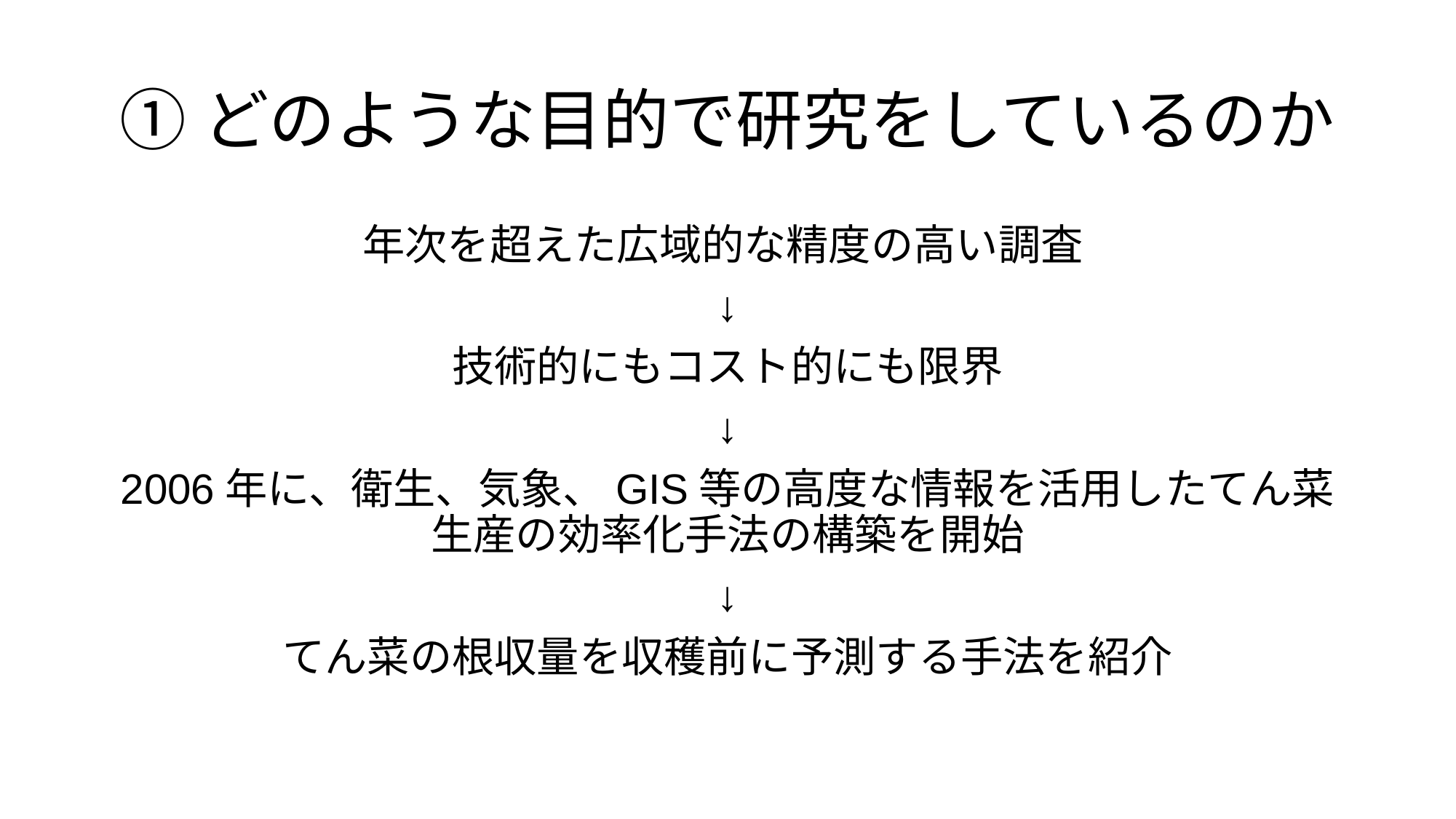

# ①どのような⽬的で研究をしているのか
年次を超えた広域的な精度の高い調査
↓
技術的にもコスト的にも限界
↓
2006年に、衛生、気象、GIS等の高度な情報を活用したてん菜生産の効率化手法の構築を開始
↓
てん菜の根収量を収穫前に予測する手法を紹介